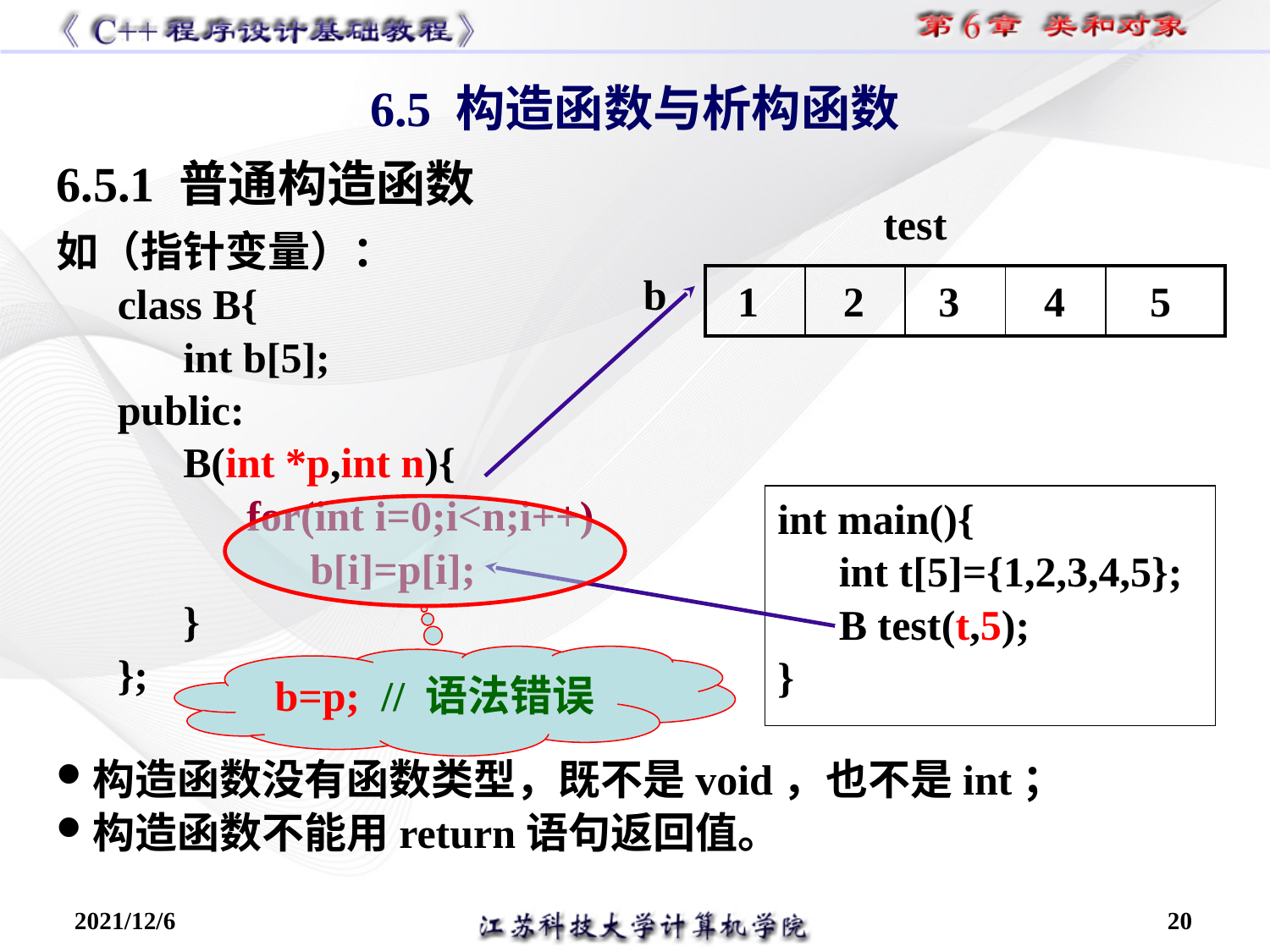

6.5 构造函数与析构函数
6.5.1 普通构造函数
如（指针变量）：
class B{
int b[5];
public:
B(int *p,int n){
for(int i=0;i<n;i++)
b[i]=p[i];
}
};

构造函数没有函数类型，既不是void，也不是int；
构造函数不能用return语句返回值。
| test |  |  |  |  |  |
| --- | --- | --- | --- | --- | --- |
| b |  |  |  |  |  |
1        2       3        4        5

int main(){
int t[5]={1,2,3,4,5};
B test(t,5);
}

b=p;  // 语法错误